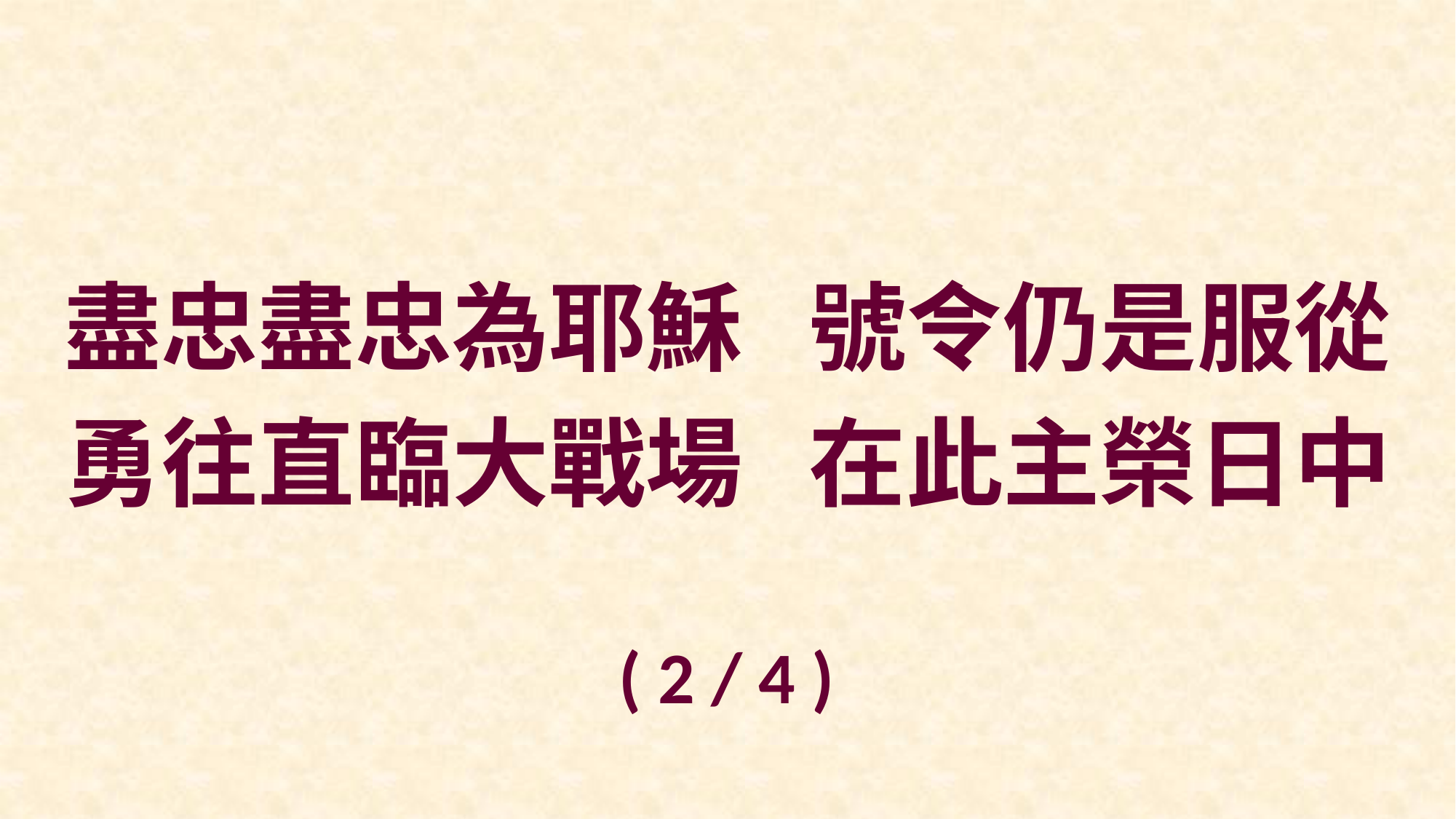

盡忠盡忠為耶穌   號令仍是服從
勇往直臨大戰場   在此主榮日中
( 2 / 4 )